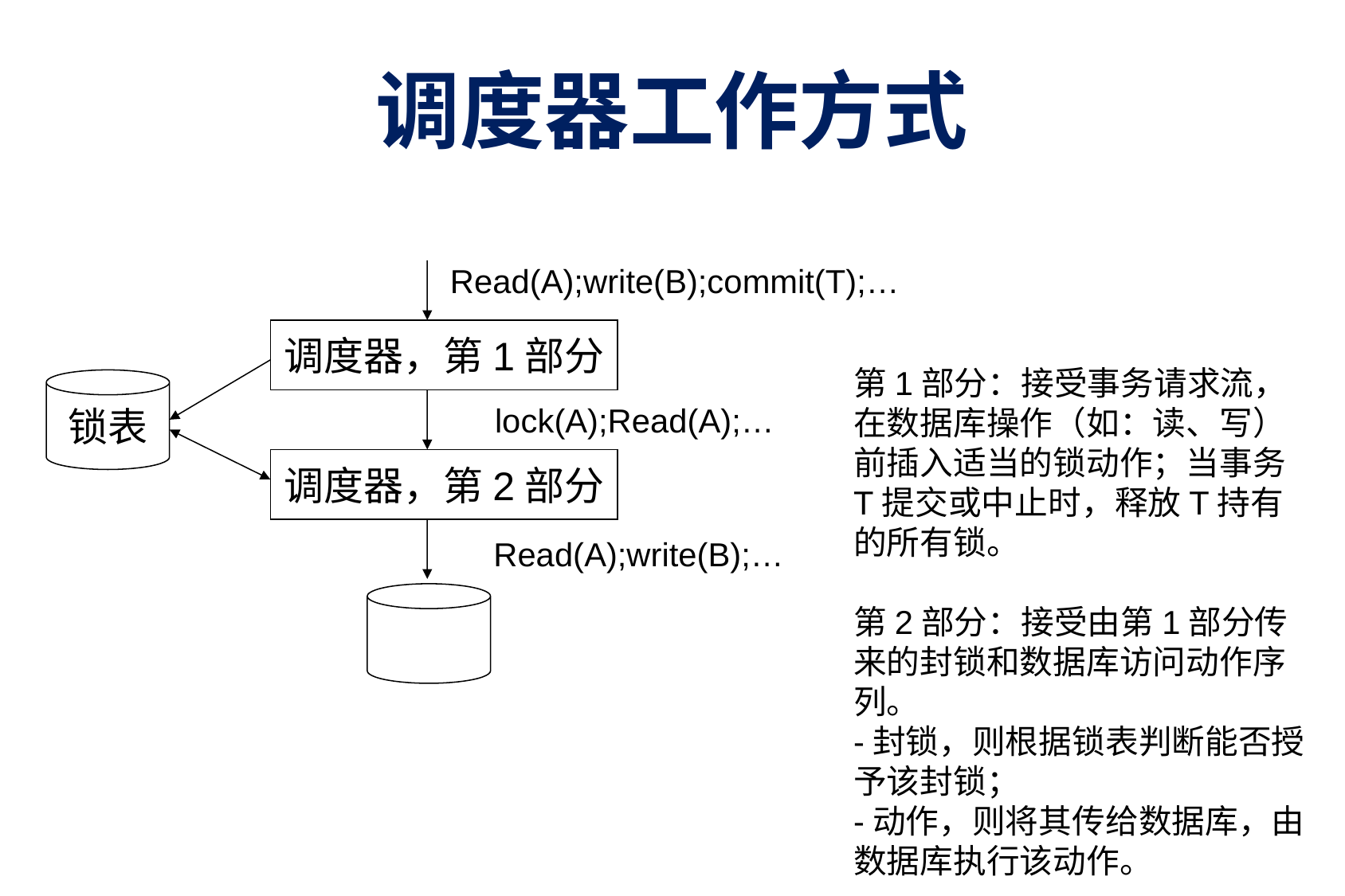

# 调度器工作方式
Read(A);write(B);commit(T);…

调度器，第1部分

锁表

lock(A);Read(A);…

调度器，第2部分

Read(A);write(B);…

第1部分：接受事务请求流，在数据库操作（如：读、写）前插入适当的锁动作；当事务T提交或中止时，释放T持有的所有锁。

第2部分：接受由第1部分传来的封锁和数据库访问动作序列。
-封锁，则根据锁表判断能否授予该封锁；
-动作，则将其传给数据库，由数据库执行该动作。